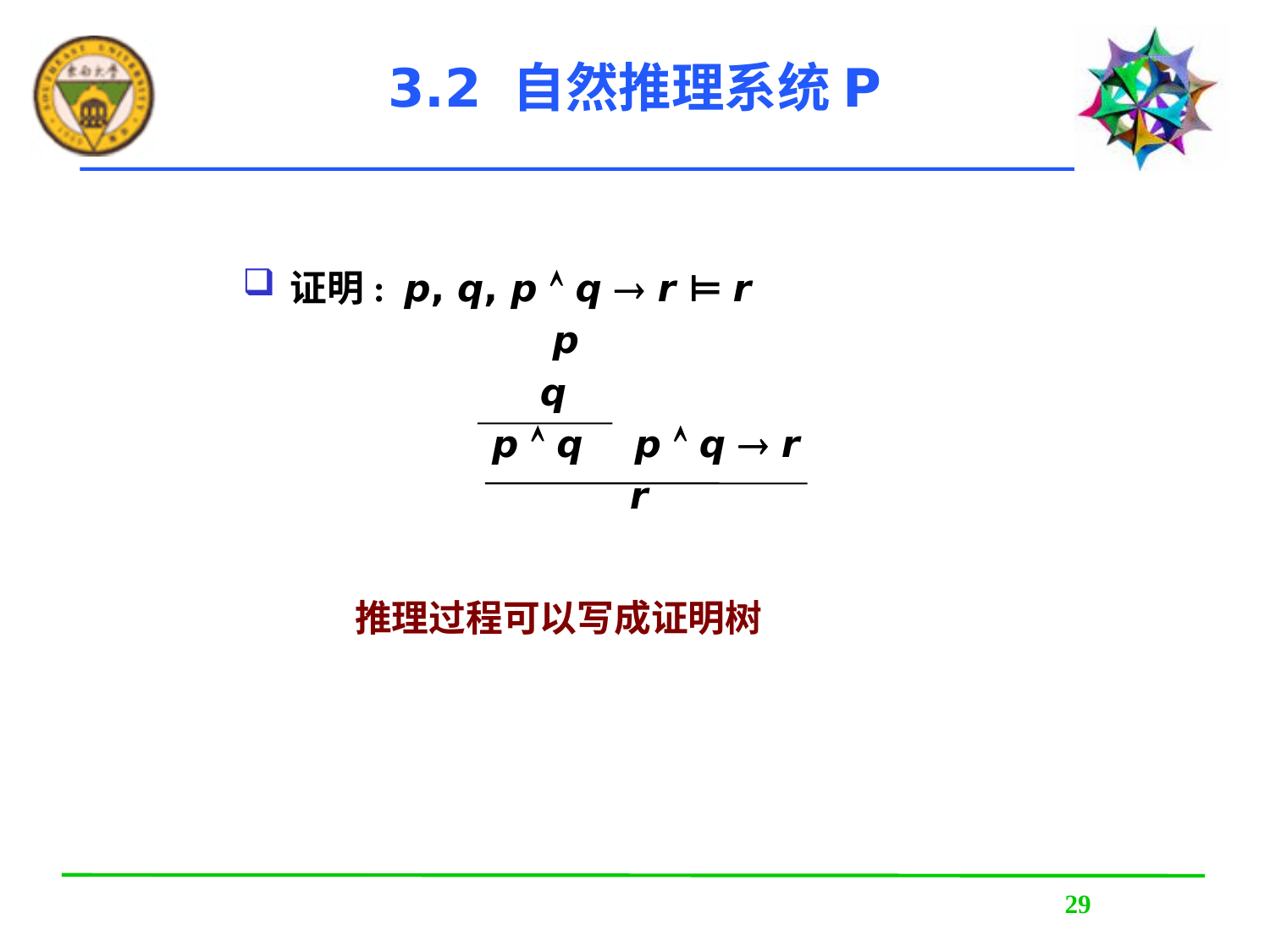

# 3.2 自然推理系统P
证明:  p, q, p ∧ q → r ⊨ r
                        p
                                     q
                               p ∧ q    p ∧ q → r
                              r

推理过程可以写成证明树